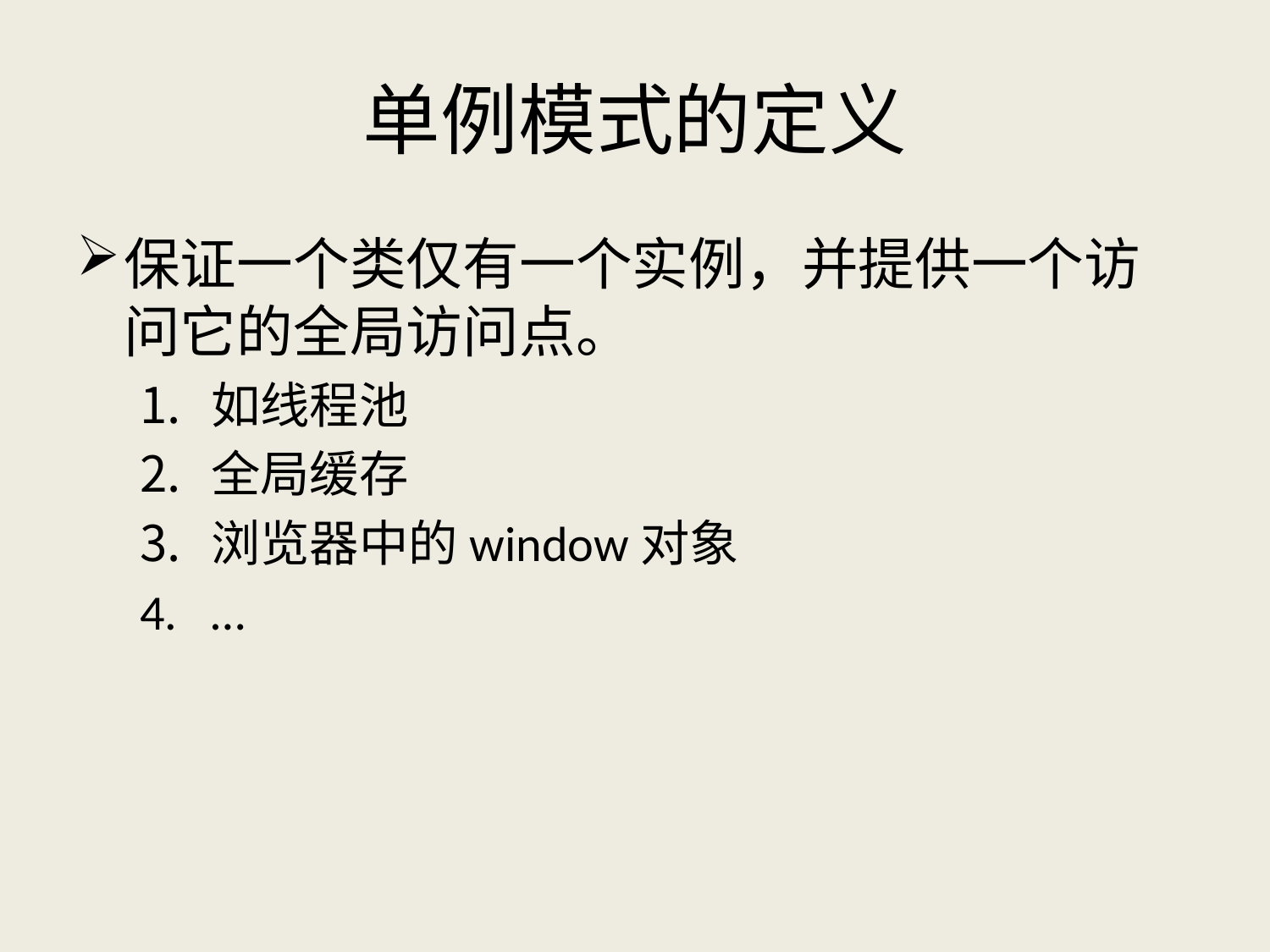

# 单例模式的定义
保证一个类仅有一个实例，并提供一个访问它的全局访问点。
如线程池
全局缓存
浏览器中的window对象
…